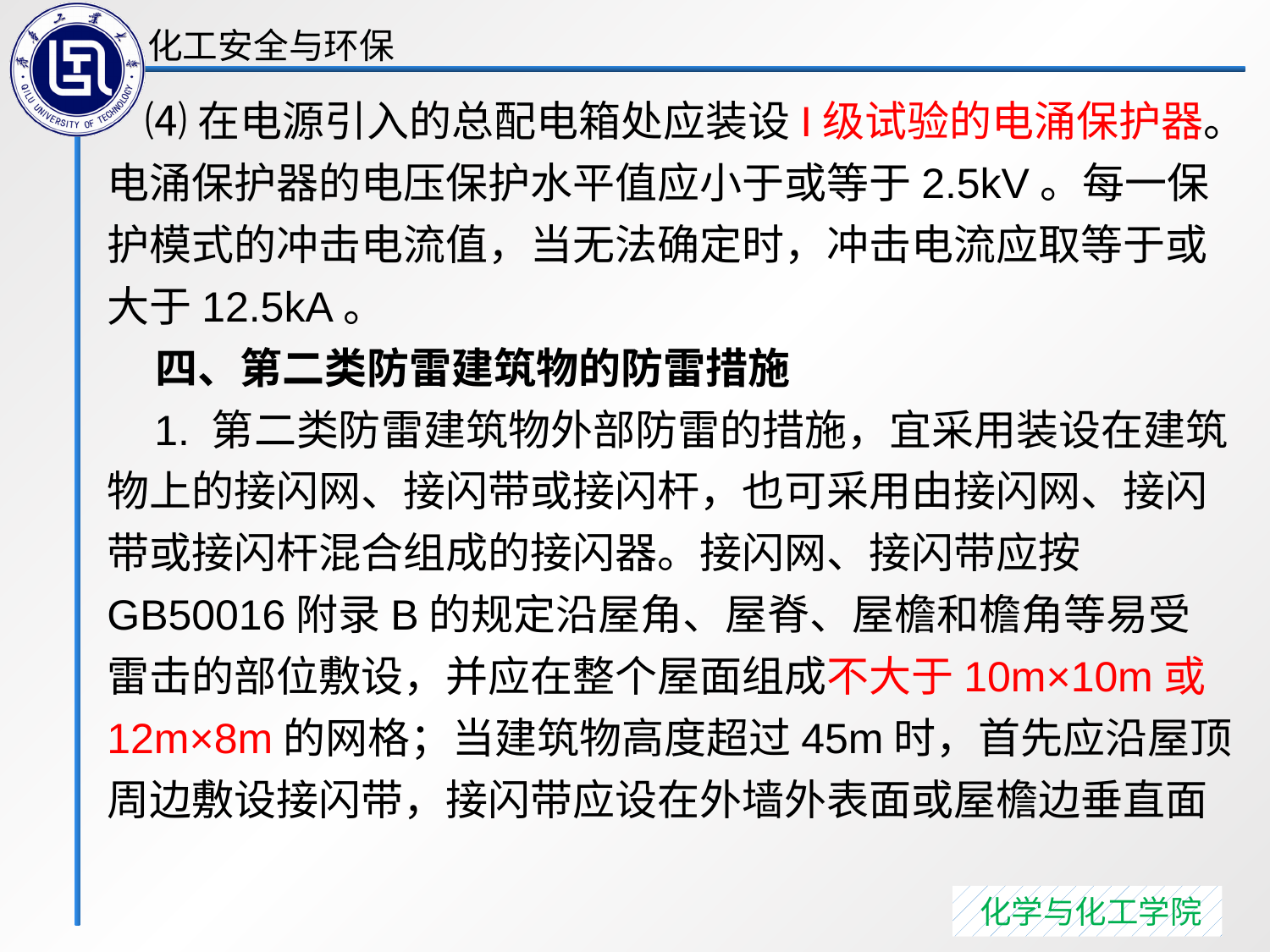

⑷在电源引入的总配电箱处应装设I级试验的电涌保护器。电涌保护器的电压保护水平值应小于或等于2.5kV。每一保护模式的冲击电流值，当无法确定时，冲击电流应取等于或大于12.5kA。
    四、第二类防雷建筑物的防雷措施
    1. 第二类防雷建筑物外部防雷的措施，宜采用装设在建筑物上的接闪网、接闪带或接闪杆，也可采用由接闪网、接闪带或接闪杆混合组成的接闪器。接闪网、接闪带应按GB50016附录B的规定沿屋角、屋脊、屋檐和檐角等易受雷击的部位敷设，并应在整个屋面组成不大于10m×10m或12m×8m的网格；当建筑物高度超过45m时，首先应沿屋顶周边敷设接闪带，接闪带应设在外墙外表面或屋檐边垂直面